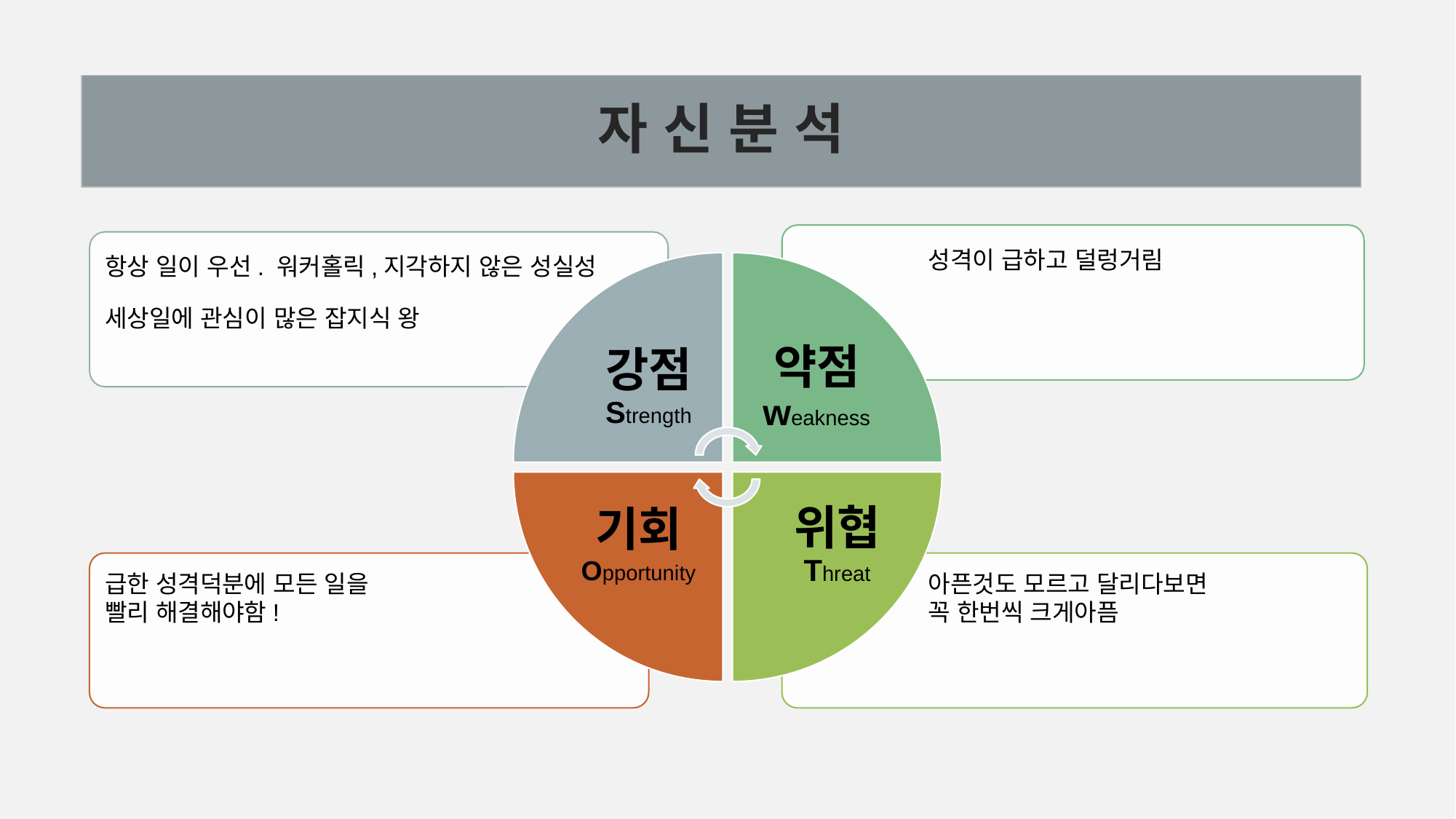

# 자 신 분 석
성격이 급하고 덜렁거림

항상 일이 우선. 워커홀릭,지각하지 않은 성실성
세상일에 관심이 많은 잡지식 왕

강점
Strength
약점
weakness

기회
Opportunity
위협
Threat

급한 성격덕분에 모든 일을
빨리 해결해야함!

아픈것도 모르고 달리다보면
꼭 한번씩 크게아픔